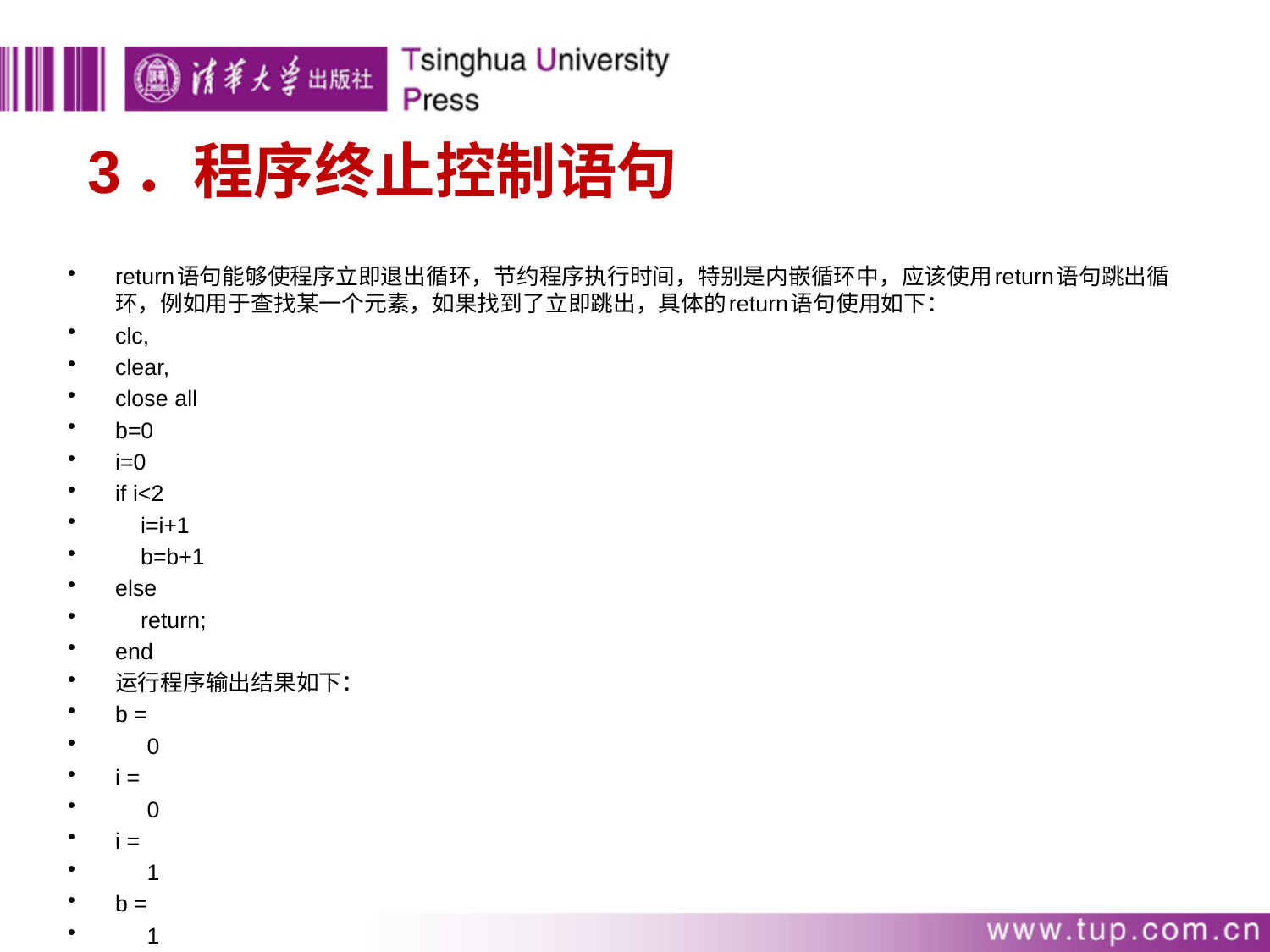

# 3．程序终止控制语句
return语句能够使程序立即退出循环，节约程序执行时间，特别是内嵌循环中，应该使用return语句跳出循环，例如用于查找某一个元素，如果找到了立即跳出，具体的return语句使用如下：
clc,
clear,
close all
b=0
i=0
if i<2
    i=i+1
    b=b+1
else
    return;
end
运行程序输出结果如下：
b =
     0
i =
     0
i =
     1
b =
     1
顺序执行return语句时，立即跳出循环结构体，return语句更多地用在MATLAB函数M文件中。